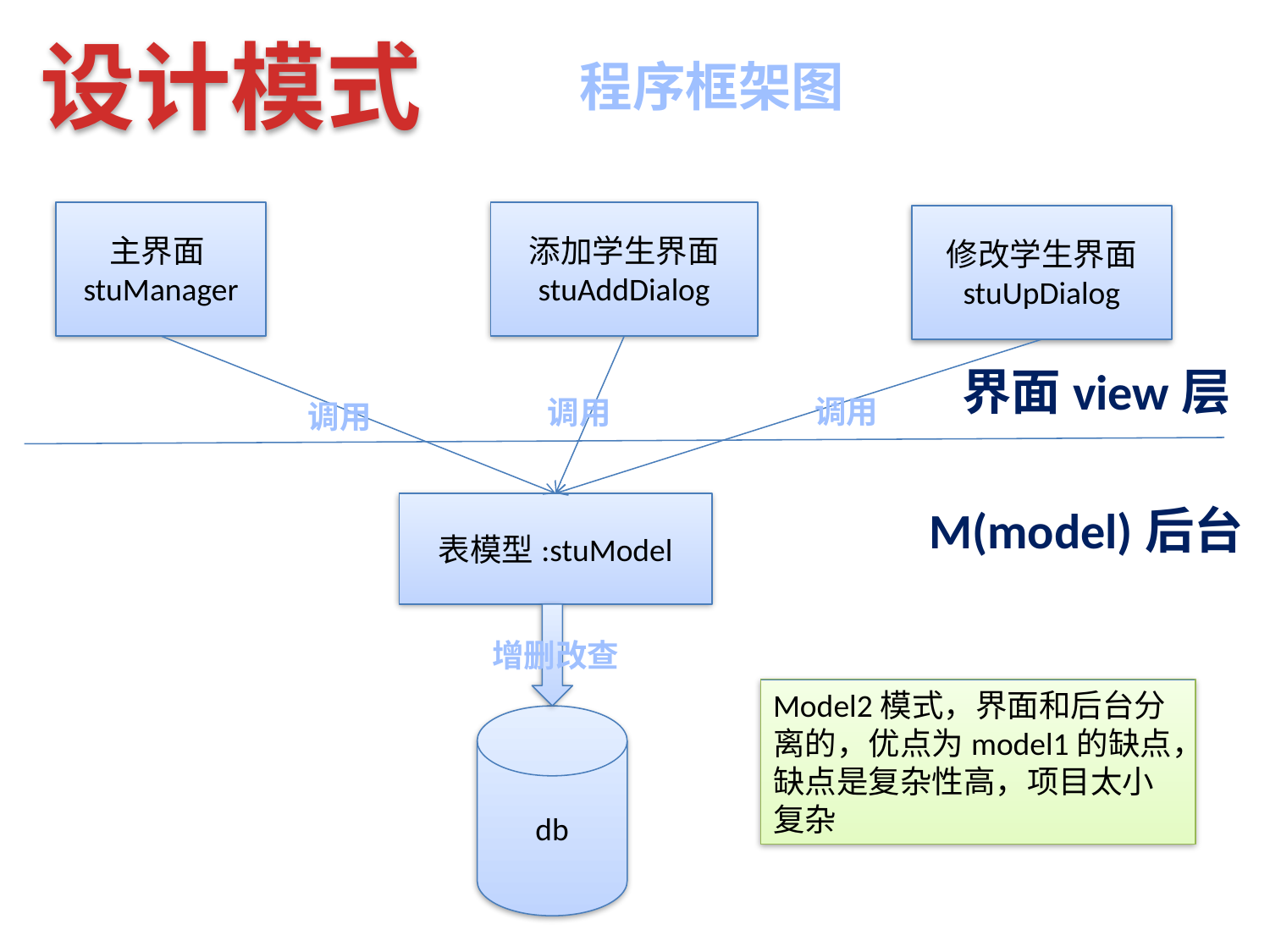

设计模式
程序框架图
主界面stuManager
添加学生界面
stuAddDialog
修改学生界面
stuUpDialog
界面view层
调用
调用
调用
表模型:stuModel
M(model)后台

增删改查
Model2模式，界面和后台分离的，优点为model1的缺点，缺点是复杂性高，项目太小复杂
db